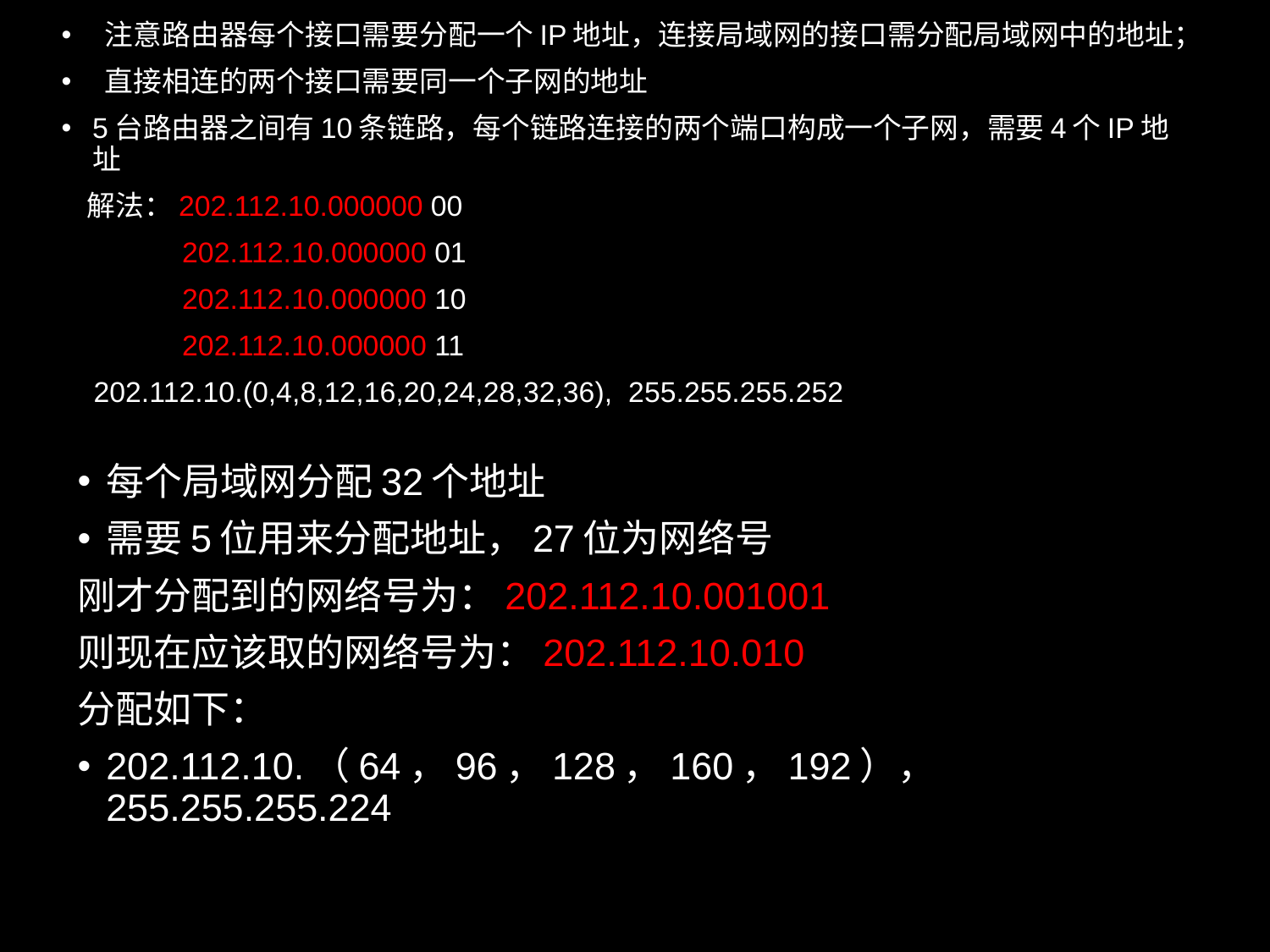

注意路由器每个接口需要分配一个IP地址，连接局域网的接口需分配局域网中的地址；
 直接相连的两个接口需要同一个子网的地址
5台路由器之间有10条链路，每个链路连接的两个端口构成一个子网，需要4个IP地址
   解法：202.112.10.000000 00
               202.112.10.000000 01
               202.112.10.000000 10
               202.112.10.000000 11
    202.112.10.(0,4,8,12,16,20,24,28,32,36),  255.255.255.252

每个局域网分配32个地址
需要5位用来分配地址，27位为网络号
刚才分配到的网络号为：202.112.10.001001
则现在应该取的网络号为：202.112.10.010
分配如下：
202.112.10.（64，96，128，160，192），  255.255.255.224